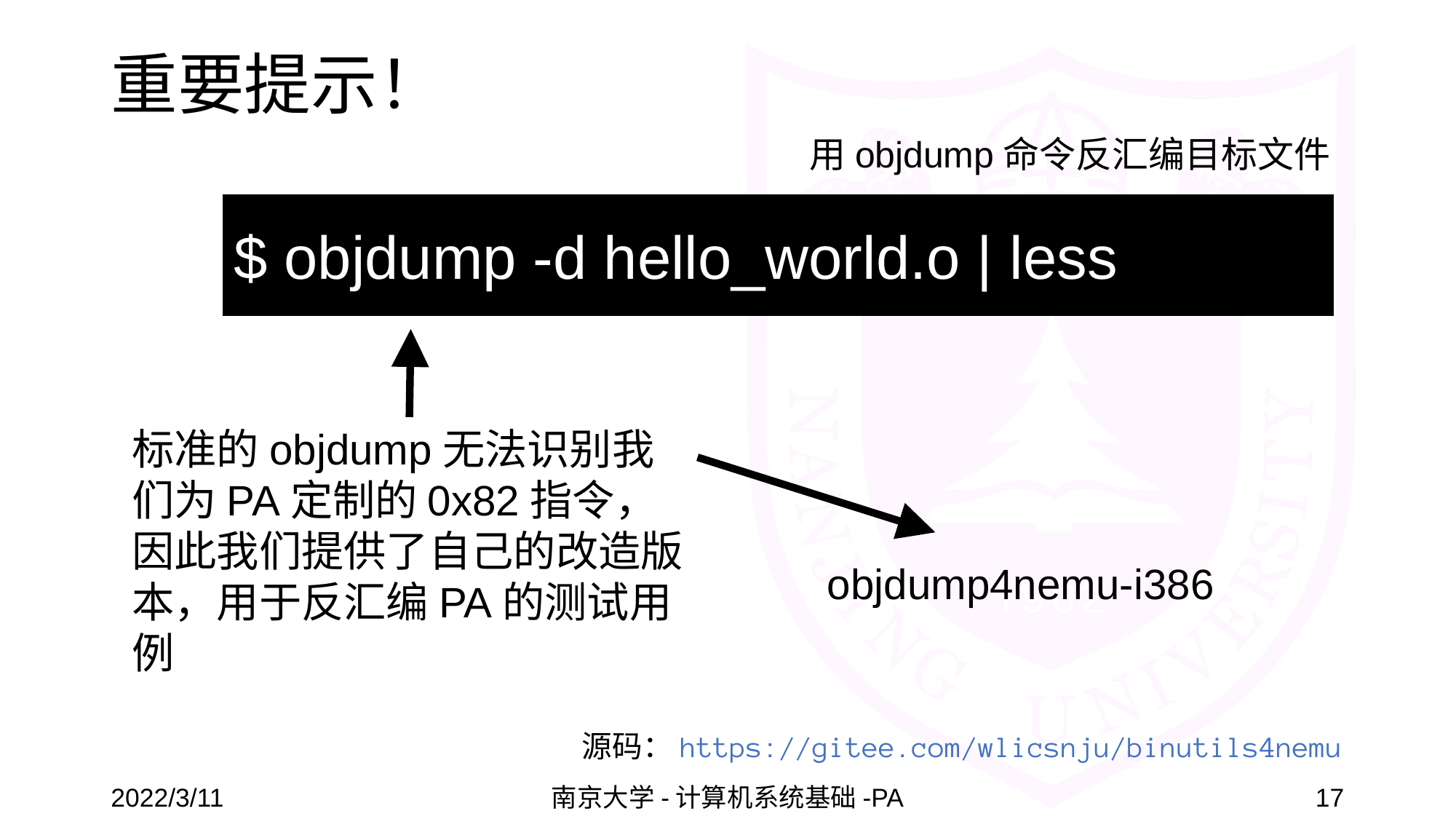

# 重要提示！
用objdump命令反汇编目标文件

$ objdump -d hello_world.o | less

标准的objdump无法识别我们为PA定制的0x82指令，因此我们提供了自己的改造版本，用于反汇编PA的测试用例
objdump4nemu-i386
源码：https://gitee.com/wlicsnju/binutils4nemu
2022/3/11
南京大学-计算机系统基础-PA
17